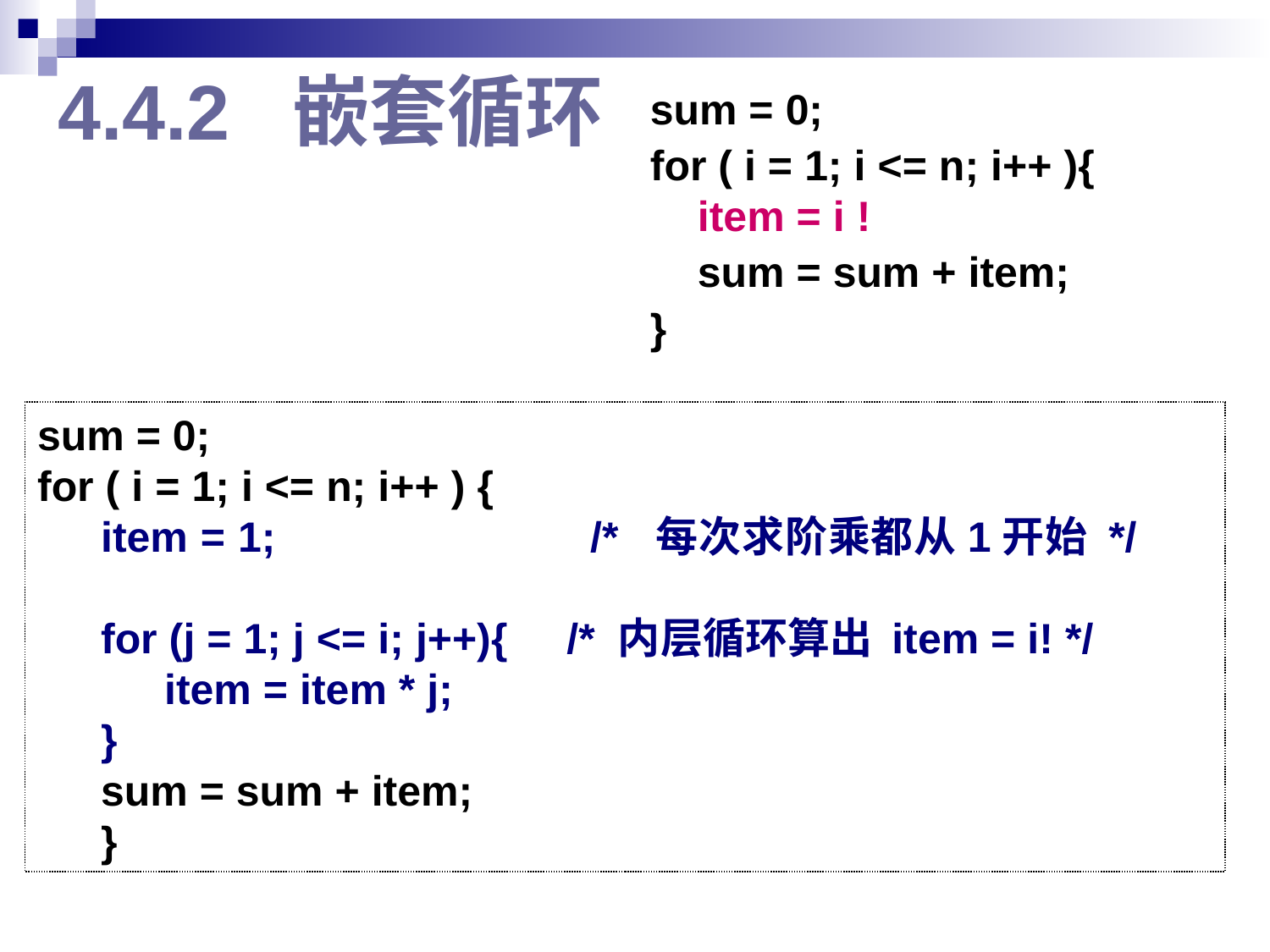

# 4.4.2  嵌套循环
sum = 0;
for ( i = 1; i <= n; i++ ){
    item = i !
    sum = sum + item;
}
sum = 0;
for ( i = 1; i <= n; i++ ) {
item = 1;                         /*  每次求阶乘都从1开始 */
for (j = 1; j <= i; j++){     /* 内层循环算出 item = i! */
item = item * j;
}
sum = sum + item;
}